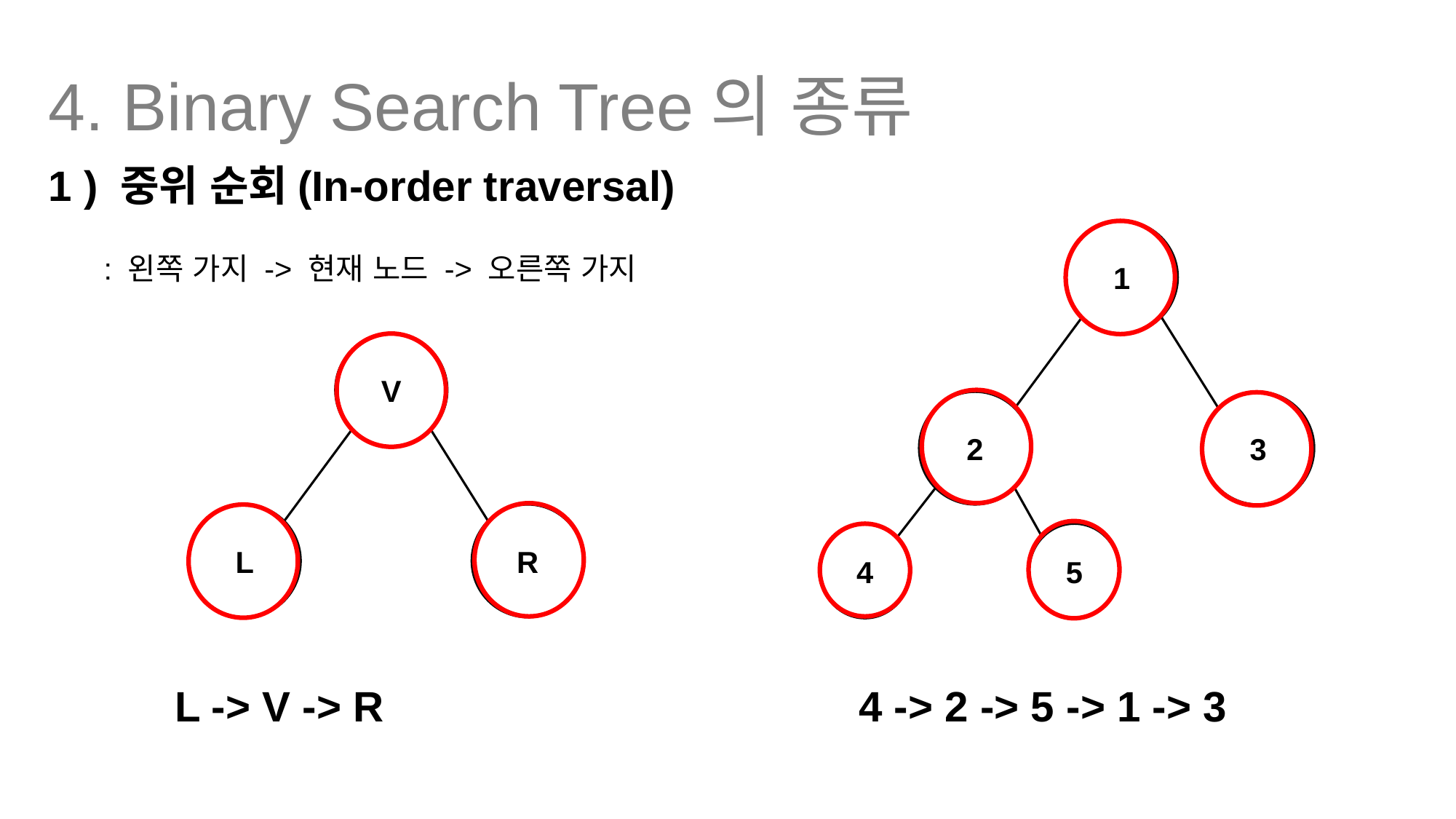

4. Binary Search Tree의 종류
1 ) 중위 순회(In-order traversal)
1
2
3
4
5

: 왼쪽 가지 -> 현재 노드 -> 오른쪽 가지
V

L

R

L -> V -> R
4 -> 2 -> 5 -> 1 -> 3